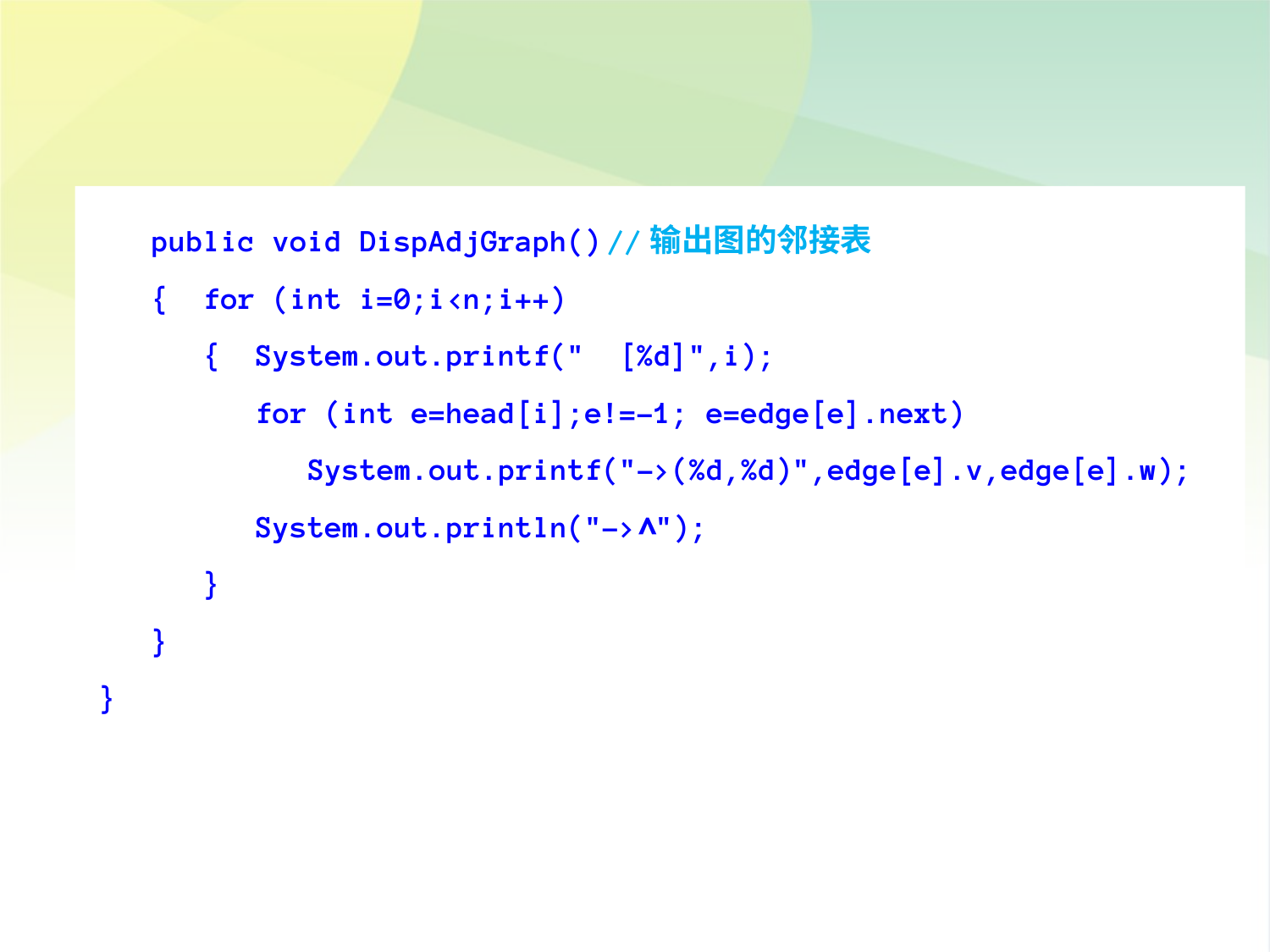

public void DispAdjGraph()	//输出图的邻接表
   {  for (int i=0;i<n;i++)
      {  System.out.printf("  [%d]",i);
         for (int e=head[i];e!=-1; e=edge[e].next)
            System.out.printf("->(%d,%d)",edge[e].v,edge[e].w);
         System.out.println("->∧");
      }
   }
}